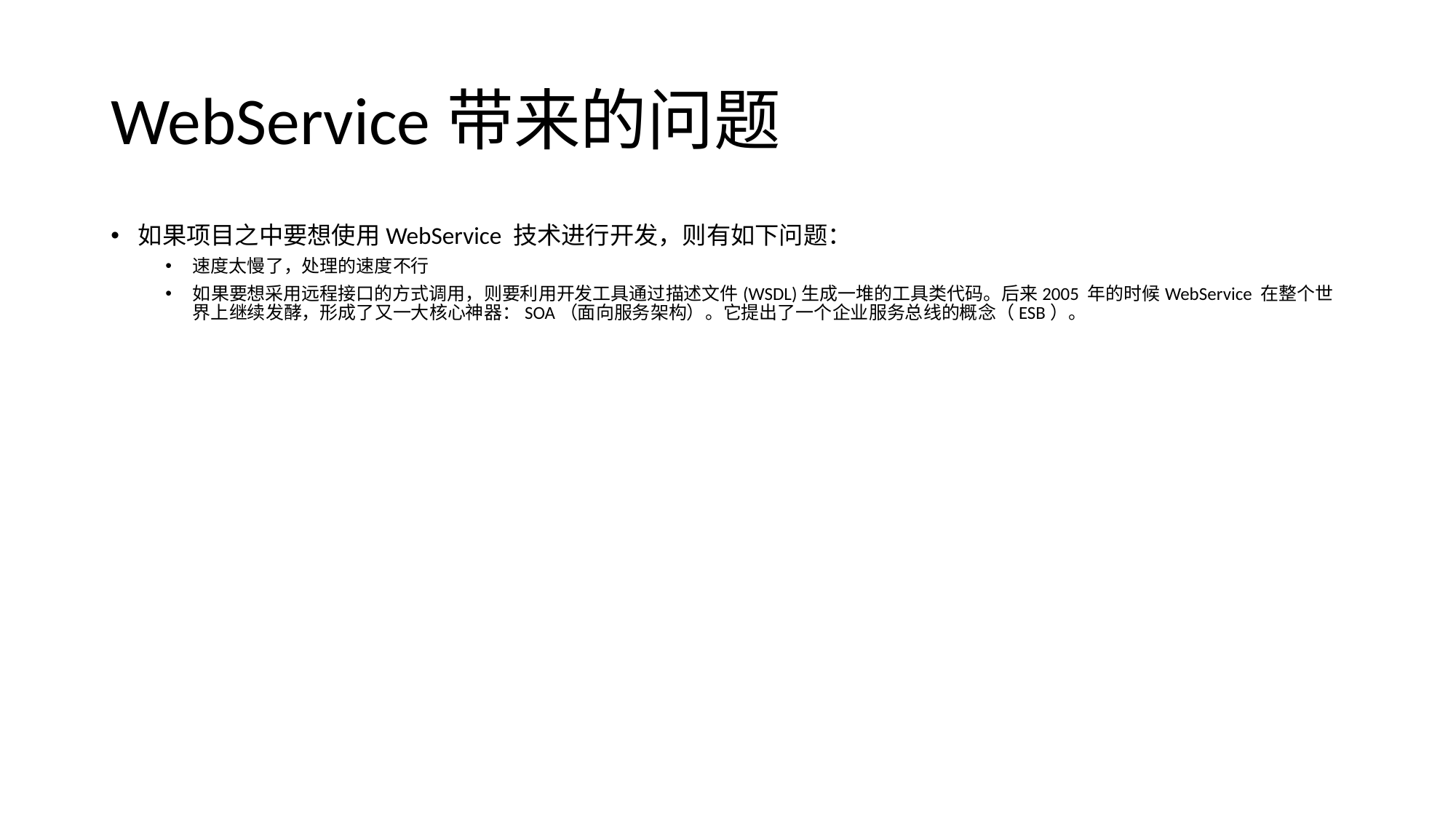

# WebService带来的问题
如果项目之中要想使用WebService 技术进行开发，则有如下问题：
速度太慢了，处理的速度不行
如果要想采用远程接口的方式调用，则要利用开发工具通过描述文件(WSDL)生成一堆的工具类代码。后来2005 年的时候WebService 在整个世界上继续发酵，形成了又一大核心神器：SOA（面向服务架构）。它提出了一个企业服务总线的概念（ESB）。